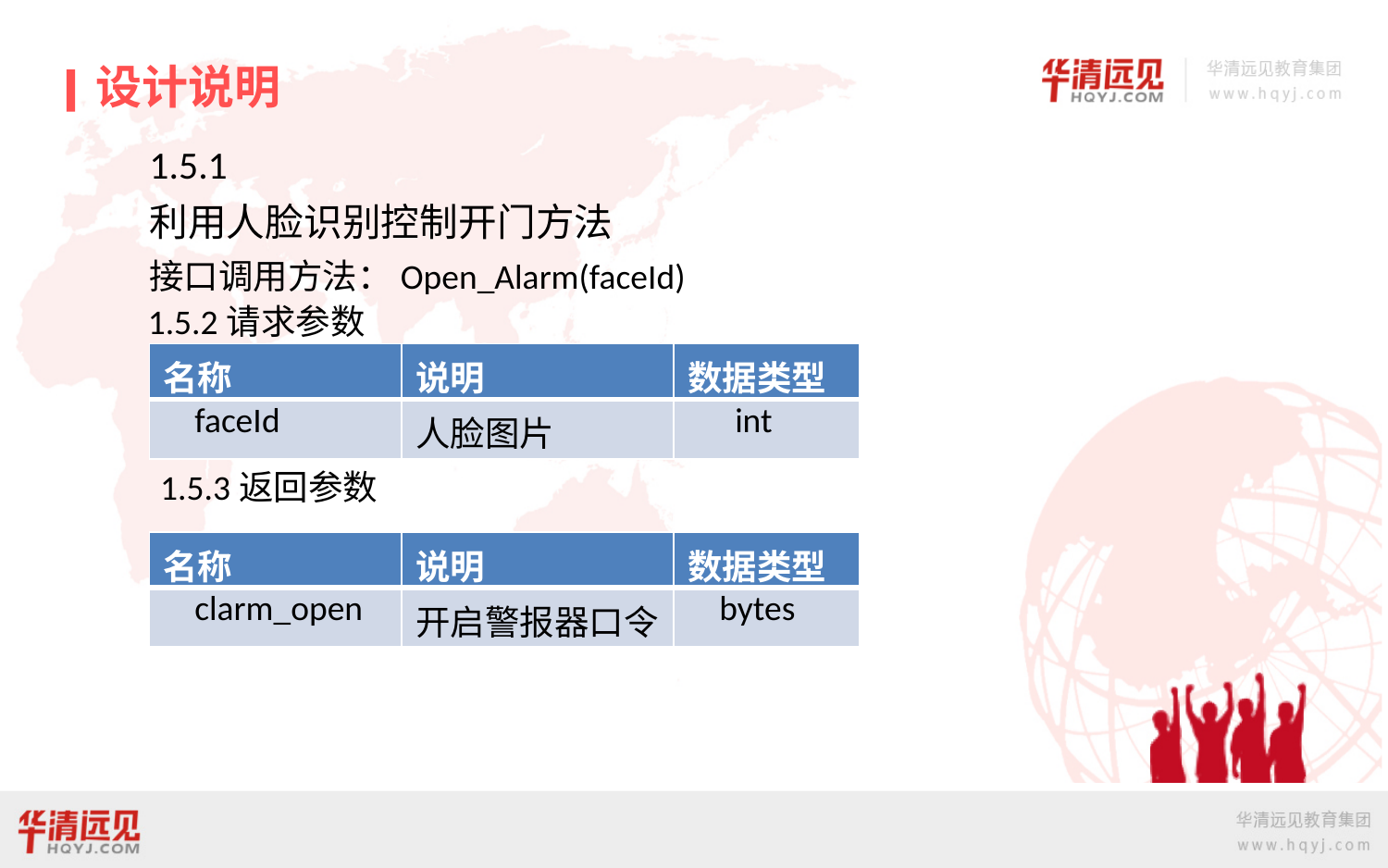

设计说明

1.5.1
利用人脸识别控制开门方法
接口调用方法：Open_Alarm(faceId)
1.5.2请求参数
| 名称 | 说明 | 数据类型 |
| --- | --- | --- |
| faceId | 人脸图片 | int |
1.5.3返回参数
| 名称 | 说明 | 数据类型 |
| --- | --- | --- |
| clarm\_open | 开启警报器口令 | bytes |